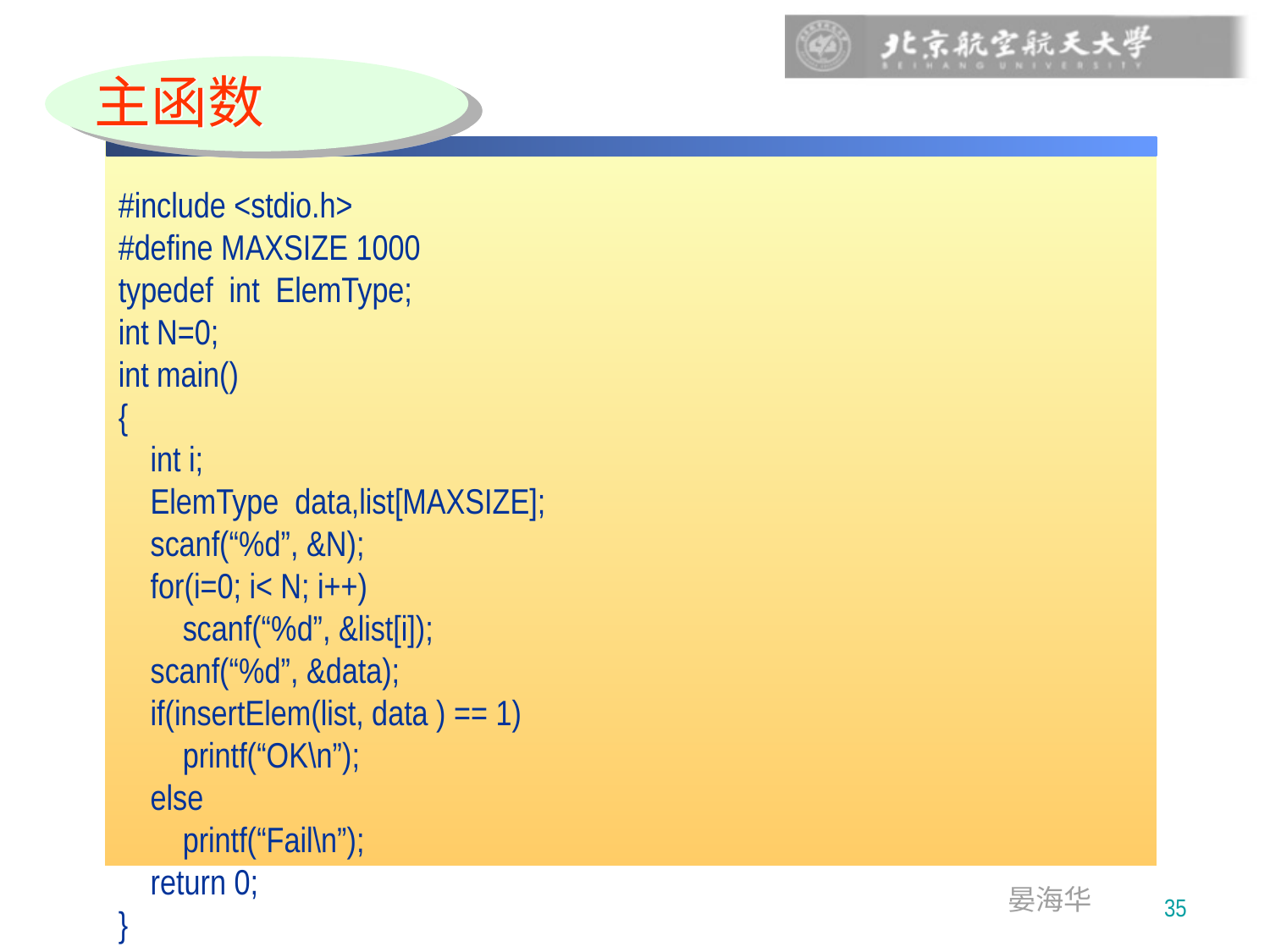

主函数
#include <stdio.h>
#define MAXSIZE 1000
typedef  int  ElemType;
int N=0;
int main()
{
    int i;
    ElemType  data,list[MAXSIZE];
    scanf(“%d”, &N);
    for(i=0; i< N; i++)
        scanf(“%d”, &list[i]);
    scanf(“%d”, &data);
    if(insertElem(list, data ) == 1)
        printf(“OK\n”);
    else
        printf(“Fail\n”);
    return 0;
}
35